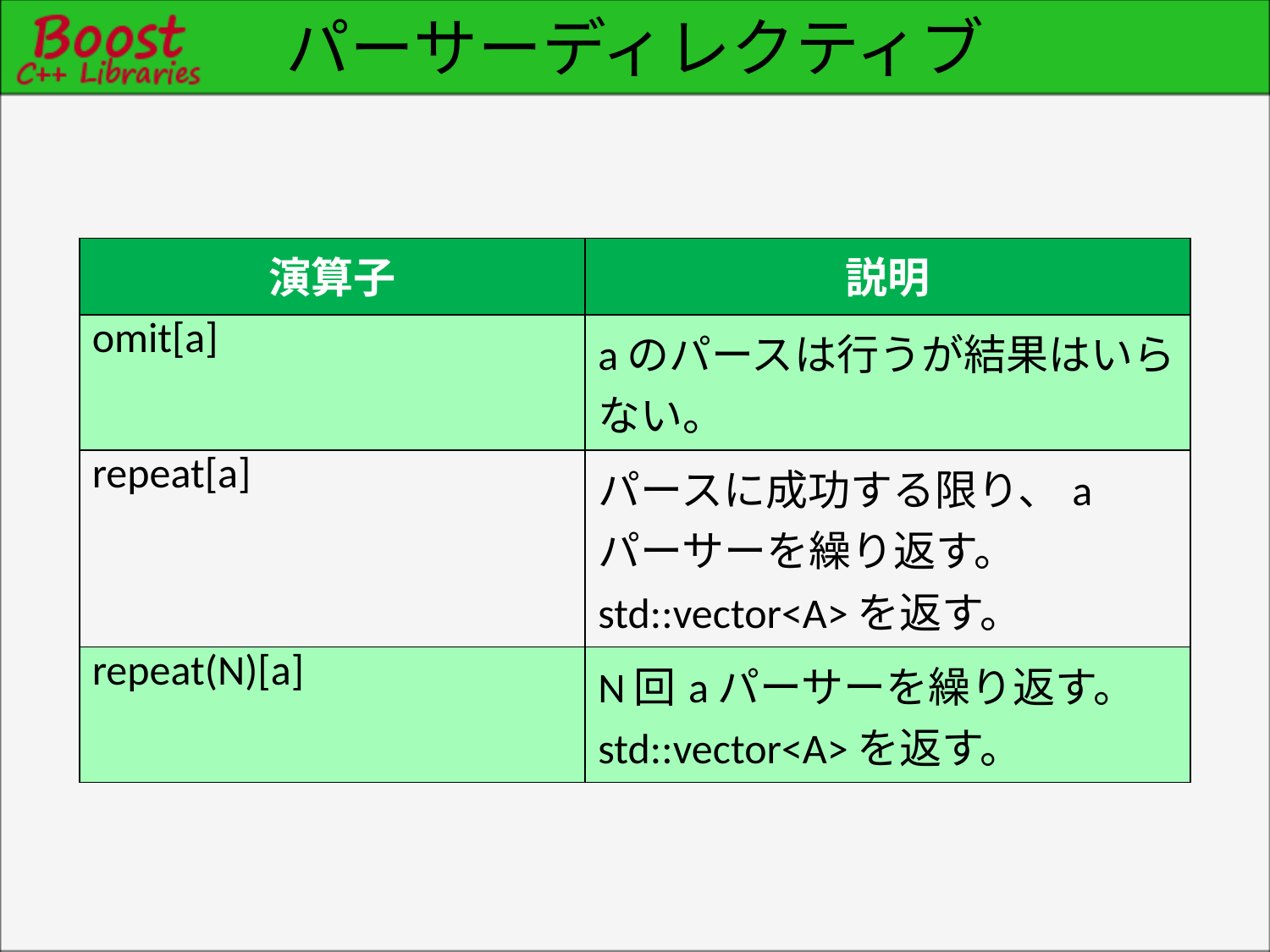

# パーサーディレクティブ
| 演算子 | 説明 |
| --- | --- |
| omit[a] | aのパースは行うが結果はいらない。 |
| repeat[a] | パースに成功する限り、aパーサーを繰り返す。 std::vector<A>を返す。 |
| repeat(N)[a] | N回aパーサーを繰り返す。 std::vector<A>を返す。 |